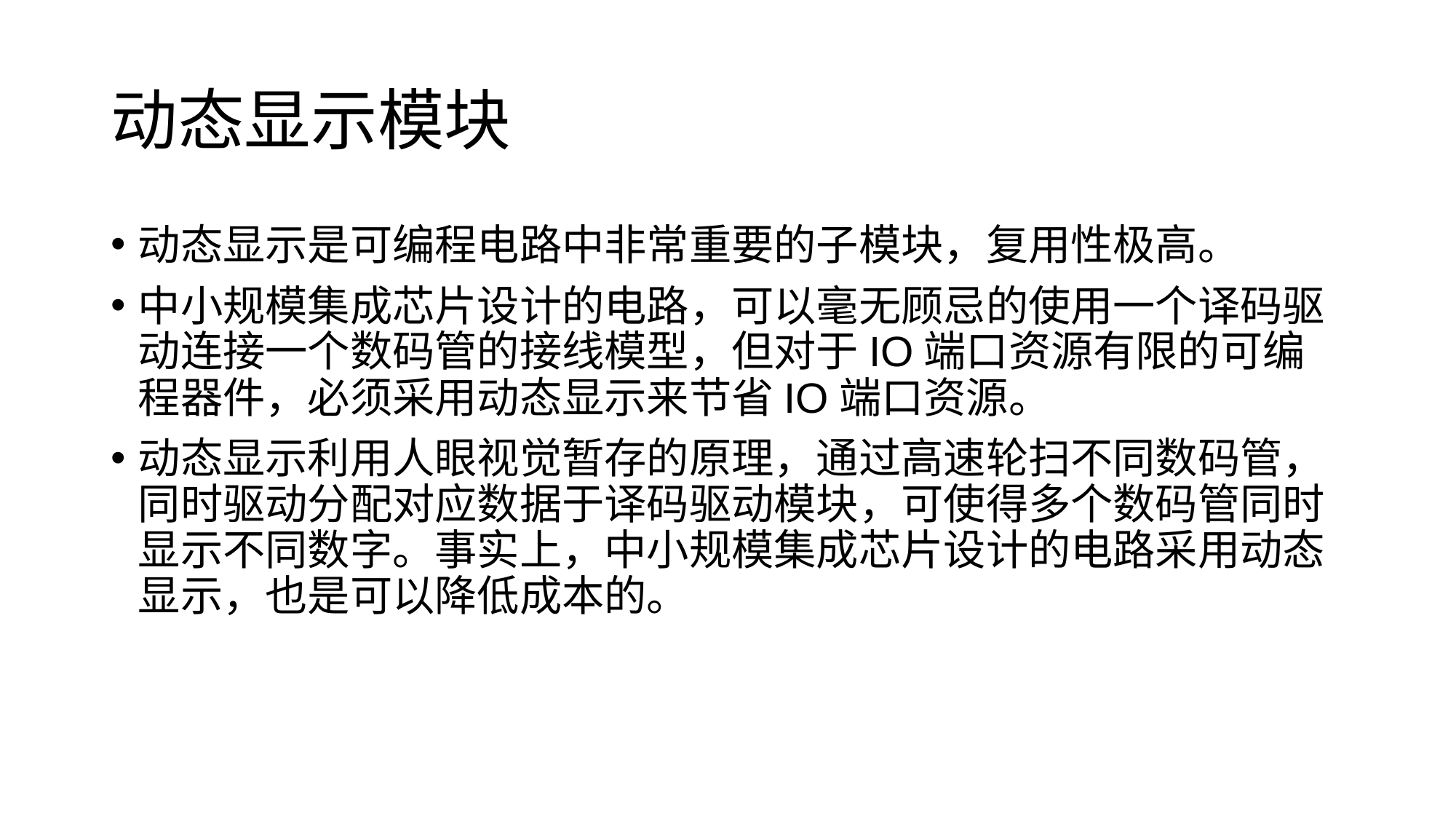

# 动态显示模块
动态显示是可编程电路中非常重要的子模块，复用性极高。
中小规模集成芯片设计的电路，可以毫无顾忌的使用一个译码驱动连接一个数码管的接线模型，但对于IO端口资源有限的可编程器件，必须采用动态显示来节省IO端口资源。
动态显示利用人眼视觉暂存的原理，通过高速轮扫不同数码管，同时驱动分配对应数据于译码驱动模块，可使得多个数码管同时显示不同数字。事实上，中小规模集成芯片设计的电路采用动态显示，也是可以降低成本的。